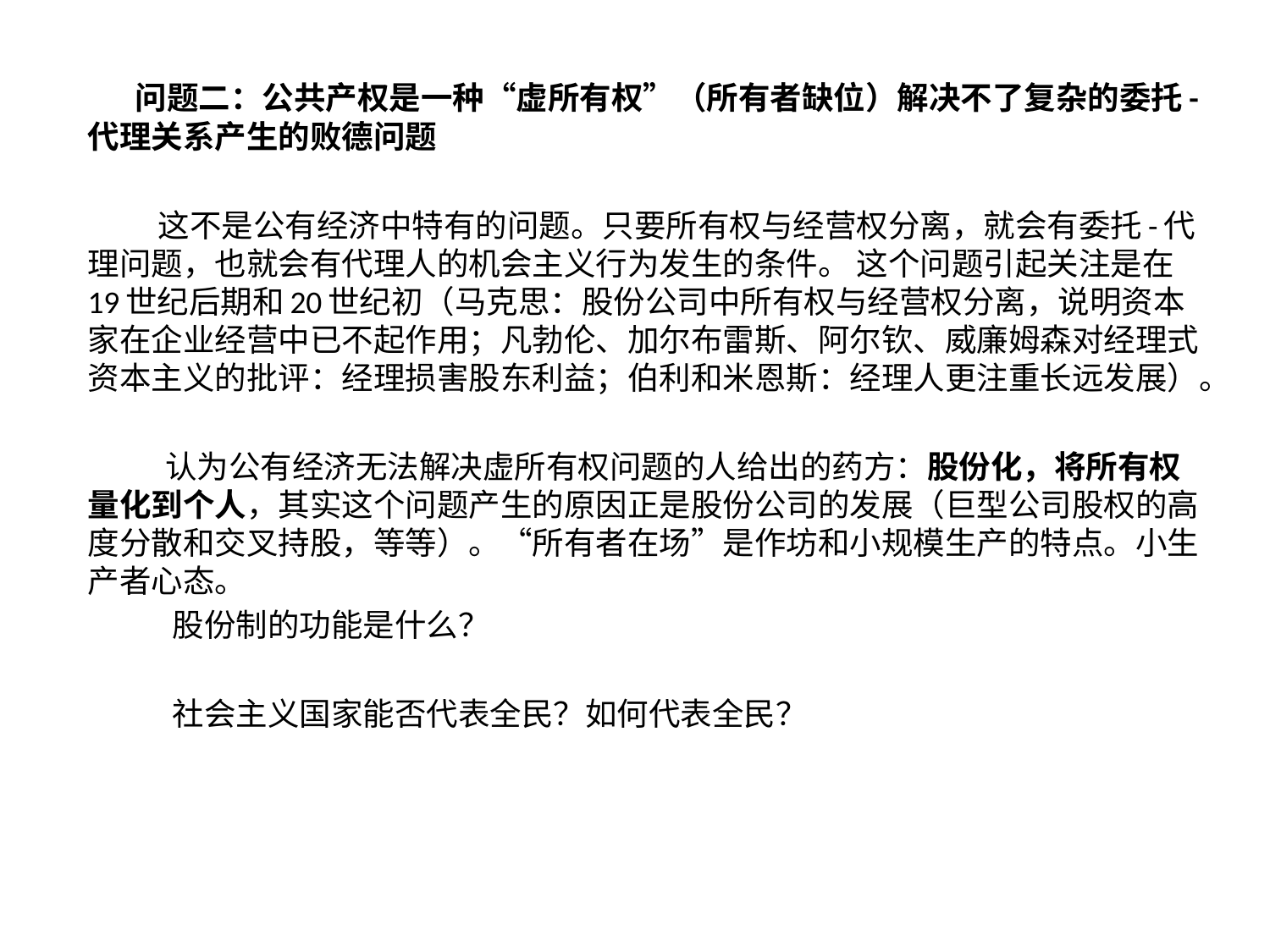

#
     问题二：公共产权是一种“虚所有权”（所有者缺位）解决不了复杂的委托-代理关系产生的败德问题

         这不是公有经济中特有的问题。只要所有权与经营权分离，就会有委托-代理问题，也就会有代理人的机会主义行为发生的条件。 这个问题引起关注是在19世纪后期和20世纪初（马克思：股份公司中所有权与经营权分离，说明资本家在企业经营中已不起作用；凡勃伦、加尔布雷斯、阿尔钦、威廉姆森对经理式资本主义的批评：经理损害股东利益；伯利和米恩斯：经理人更注重长远发展）。

          认为公有经济无法解决虚所有权问题的人给出的药方：股份化，将所有权量化到个人，其实这个问题产生的原因正是股份公司的发展（巨型公司股权的高度分散和交叉持股，等等）。“所有者在场”是作坊和小规模生产的特点。小生产者心态。
           股份制的功能是什么？

           社会主义国家能否代表全民？如何代表全民？